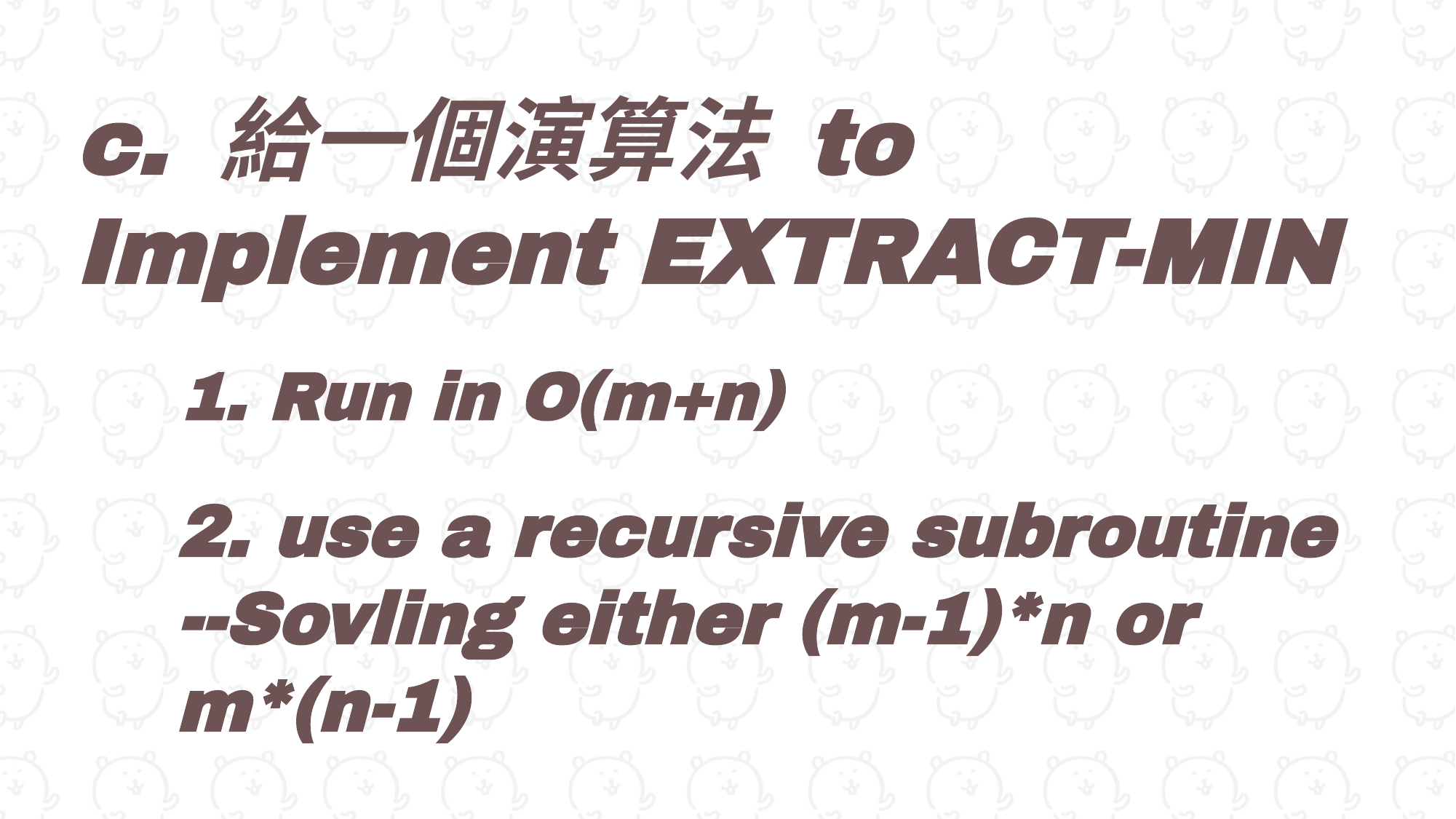

c. 給一個演算法 to
Implement EXTRACT-MIN
1. Run in O(m+n)
2. use a recursive subroutine
--Sovling either (m-1)*n or
m*(n-1)